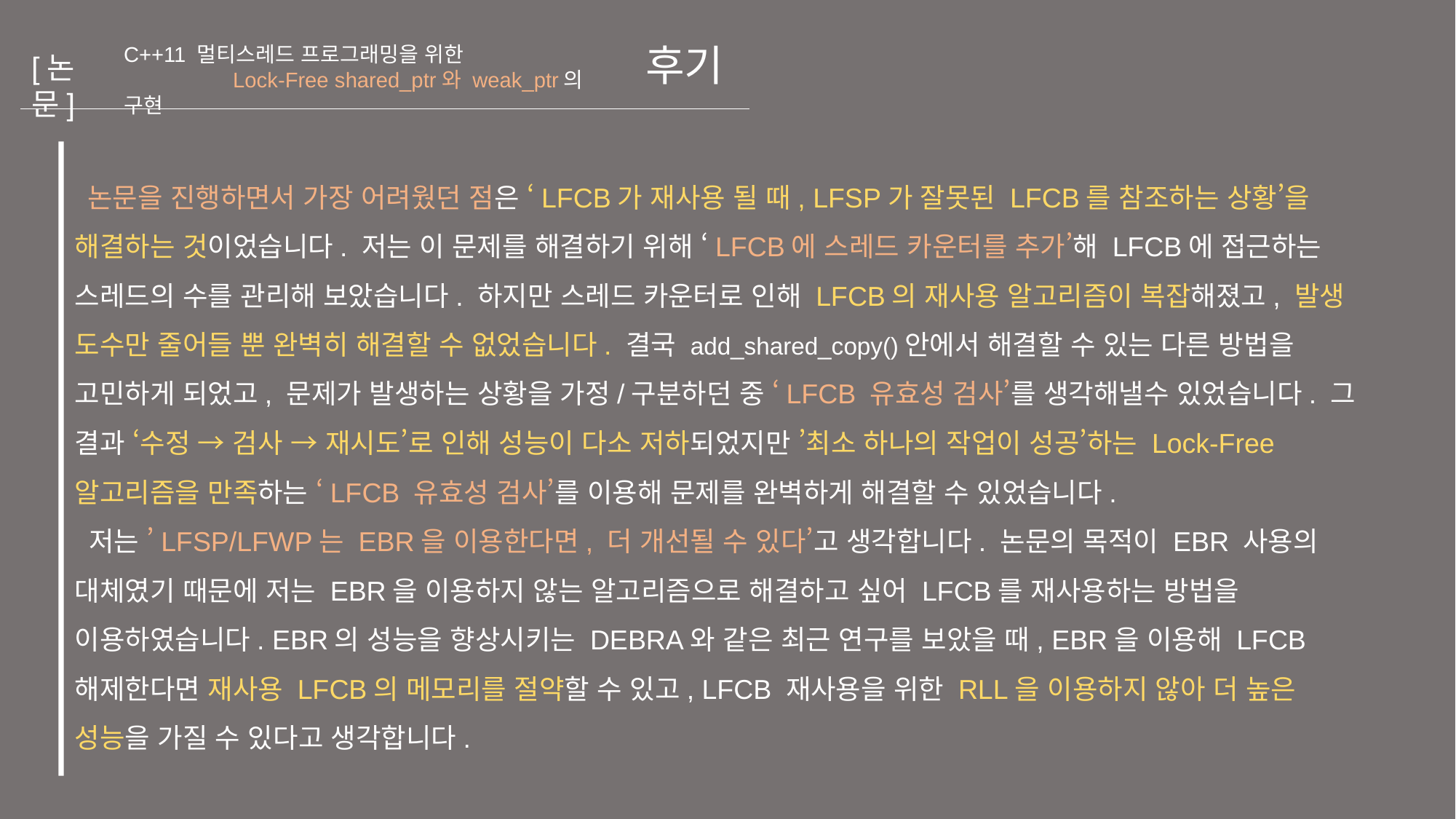

# 후기
C++11 멀티스레드 프로그래밍을 위한
	Lock-Free shared_ptr와 weak_ptr의 구현
[논문]
 논문을 진행하면서 가장 어려웠던 점은 ‘LFCB가 재사용 될 때, LFSP가 잘못된 LFCB를 참조하는 상황’을 해결하는 것이었습니다. 저는 이 문제를 해결하기 위해 ‘LFCB에 스레드 카운터를 추가’해 LFCB에 접근하는 스레드의 수를 관리해 보았습니다. 하지만 스레드 카운터로 인해 LFCB의 재사용 알고리즘이 복잡해졌고, 발생 도수만 줄어들 뿐 완벽히 해결할 수 없었습니다. 결국 add_shared_copy()안에서 해결할 수 있는 다른 방법을 고민하게 되었고, 문제가 발생하는 상황을 가정/구분하던 중 ‘LFCB 유효성 검사’를 생각해낼수 있었습니다. 그 결과 ‘수정 → 검사 → 재시도’로 인해 성능이 다소 저하되었지만 ’최소 하나의 작업이 성공’하는 Lock-Free 알고리즘을 만족하는 ‘LFCB 유효성 검사’를 이용해 문제를 완벽하게 해결할 수 있었습니다.
 저는 ’LFSP/LFWP는 EBR을 이용한다면, 더 개선될 수 있다’고 생각합니다. 논문의 목적이 EBR 사용의 대체였기 때문에 저는 EBR을 이용하지 않는 알고리즘으로 해결하고 싶어 LFCB를 재사용하는 방법을 이용하였습니다. EBR의 성능을 향상시키는 DEBRA와 같은 최근 연구를 보았을 때, EBR을 이용해 LFCB 해제한다면 재사용 LFCB의 메모리를 절약할 수 있고, LFCB 재사용을 위한 RLL을 이용하지 않아 더 높은 성능을 가질 수 있다고 생각합니다.